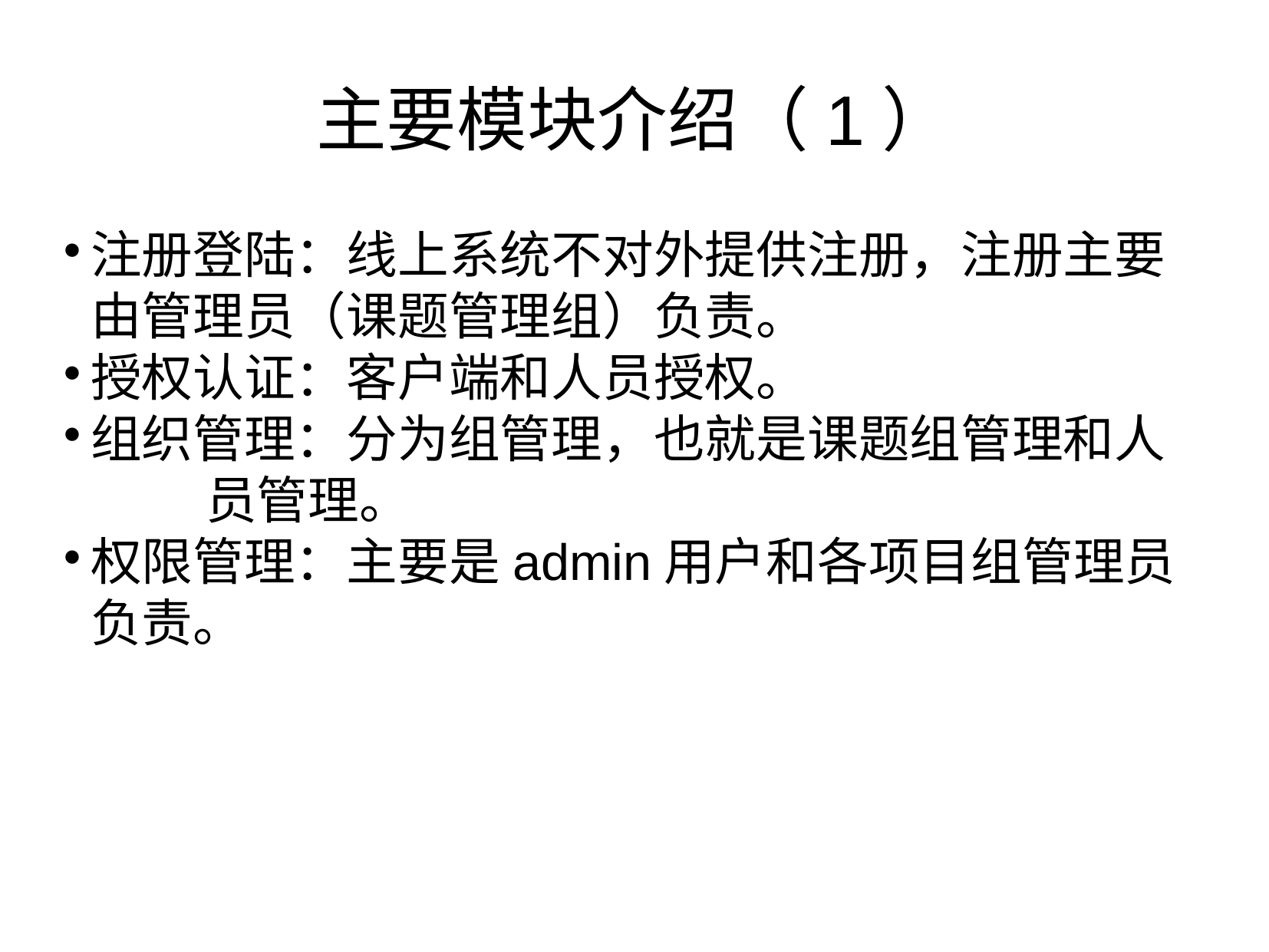

主要模块介绍（1）
注册登陆：线上系统不对外提供注册，注册主要由管理员（课题管理组）负责。
授权认证：客户端和人员授权。
组织管理：分为组管理，也就是课题组管理和人	员管理。
权限管理：主要是admin用户和各项目组管理员负责。